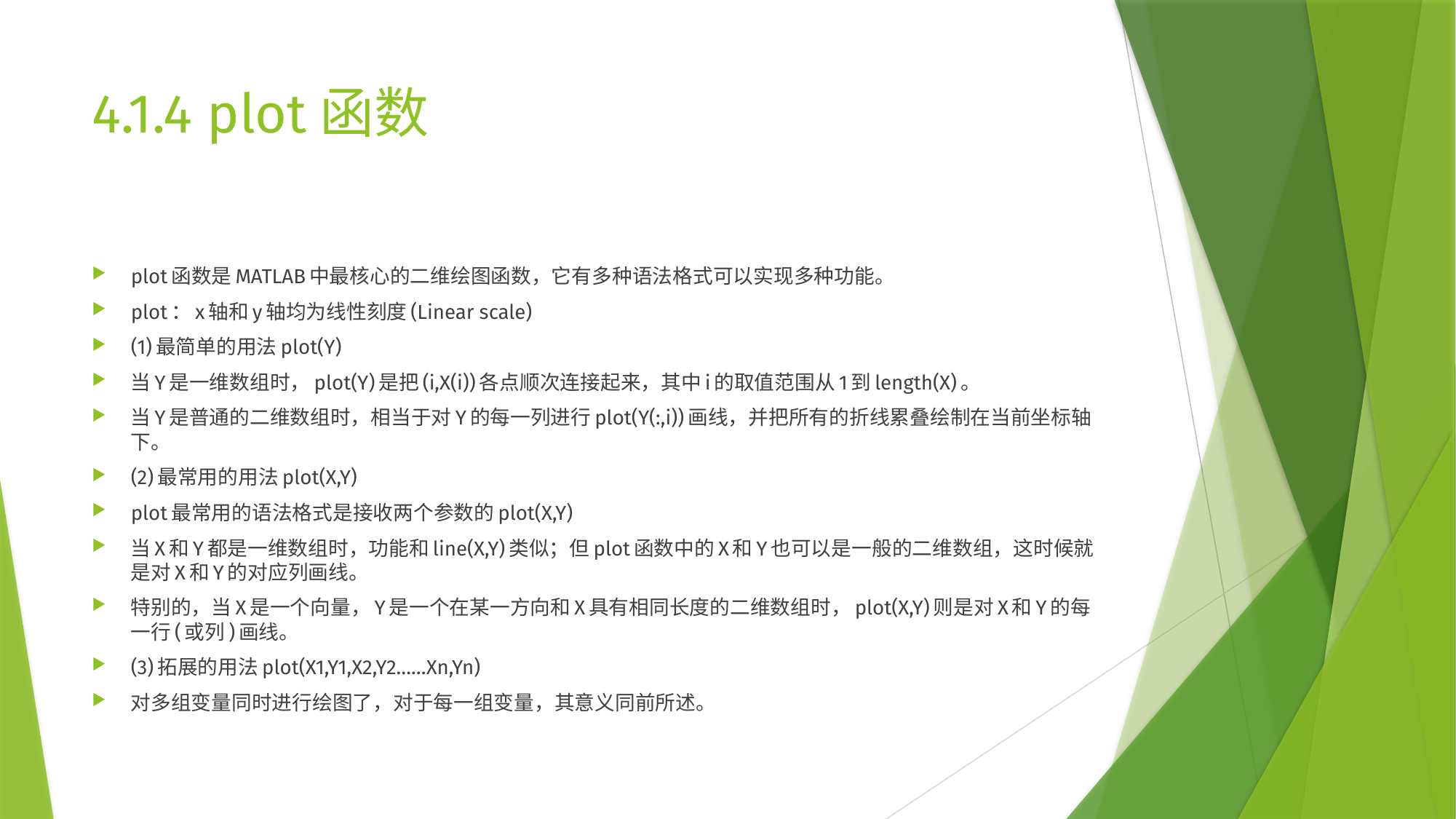

# 4.1.4 plot函数
plot函数是MATLAB中最核心的二维绘图函数，它有多种语法格式可以实现多种功能。
plot：x轴和y轴均为线性刻度(Linear scale)
(1)最简单的用法plot(Y)
当Y是一维数组时，plot(Y)是把(i,X(i))各点顺次连接起来，其中i的取值范围从1到length(X)。
当Y是普通的二维数组时，相当于对Y的每一列进行plot(Y(:,i))画线，并把所有的折线累叠绘制在当前坐标轴下。
(2)最常用的用法plot(X,Y)
plot最常用的语法格式是接收两个参数的plot(X,Y)
当X和Y都是一维数组时，功能和line(X,Y)类似；但plot函数中的X和Y也可以是一般的二维数组，这时候就是对X和Y的对应列画线。
特别的，当X是一个向量，Y是一个在某一方向和X具有相同长度的二维数组时，plot(X,Y)则是对X和Y的每一行(或列)画线。
(3)拓展的用法plot(X1,Y1,X2,Y2……Xn,Yn)
对多组变量同时进行绘图了，对于每一组变量，其意义同前所述。